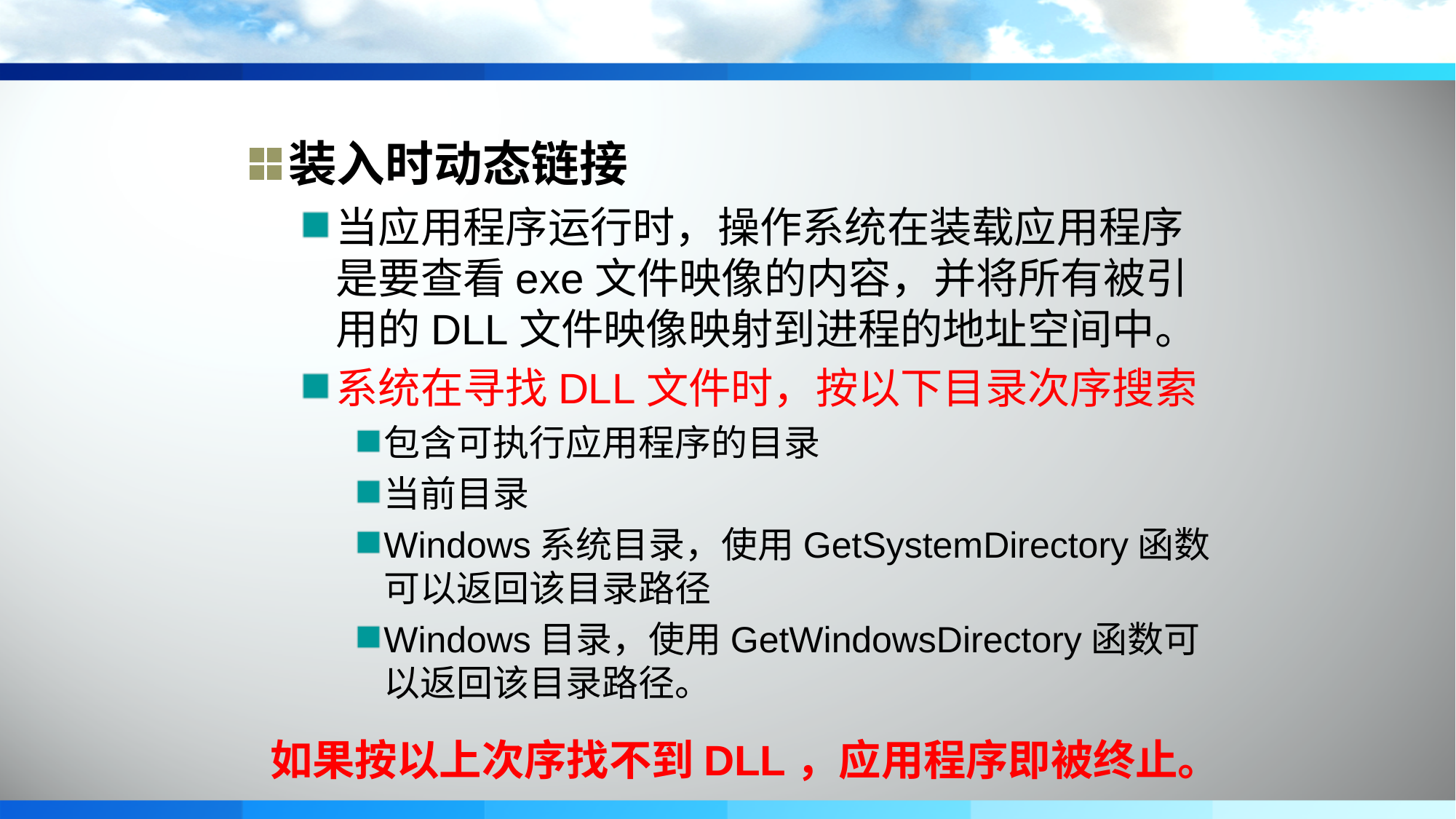

装入时动态链接
当应用程序运行时，操作系统在装载应用程序是要查看exe文件映像的内容，并将所有被引用的DLL文件映像映射到进程的地址空间中。
系统在寻找DLL文件时，按以下目录次序搜索
包含可执行应用程序的目录
当前目录
Windows系统目录，使用GetSystemDirectory函数可以返回该目录路径
Windows目录，使用GetWindowsDirectory函数可以返回该目录路径。
如果按以上次序找不到DLL，应用程序即被终止。